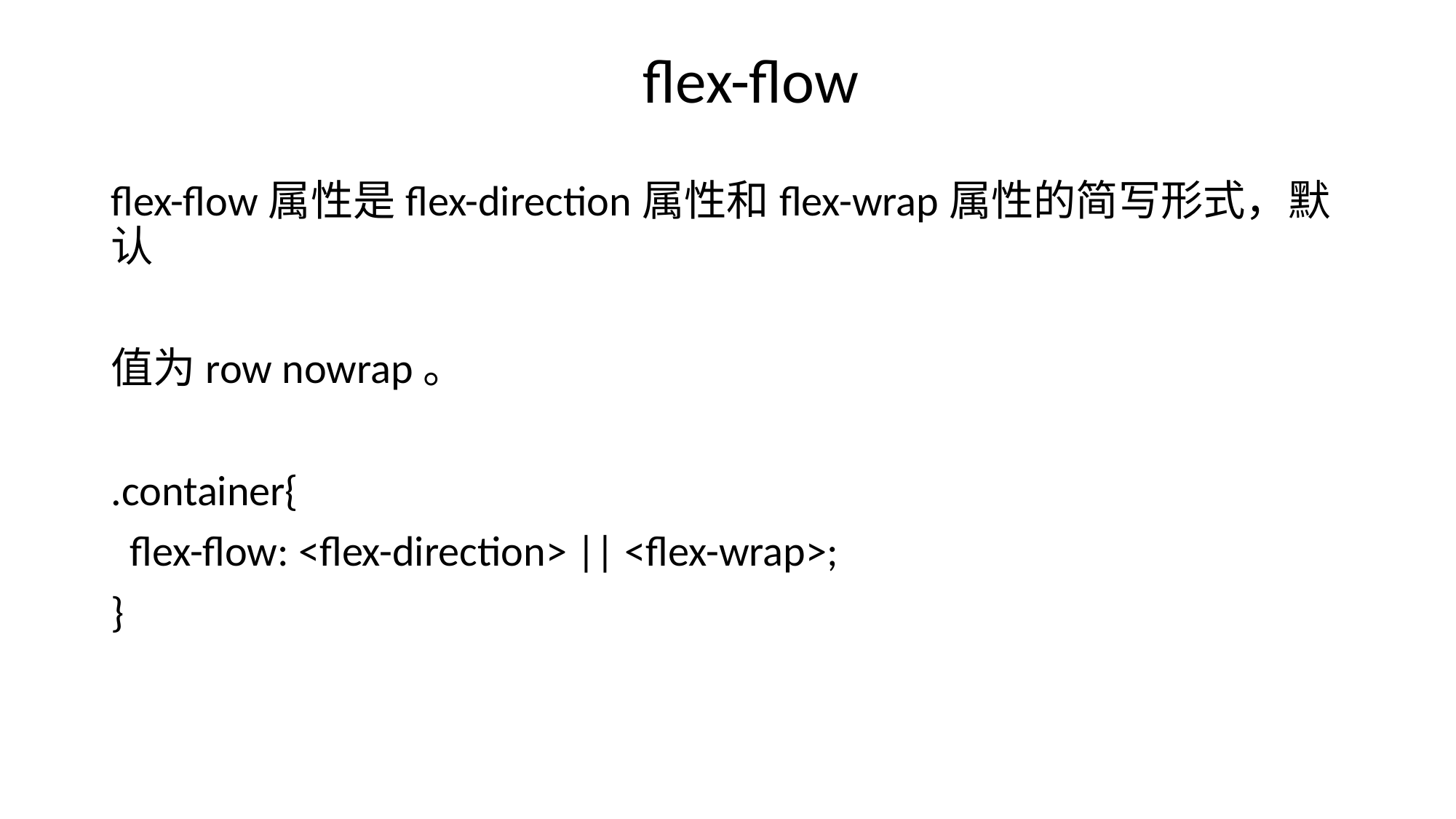

# flex-flow

flex-flow属性是flex-direction属性和flex-wrap属性的简写形式，默认

值为row nowrap。

.container{
  flex-flow: <flex-direction> || <flex-wrap>;
}